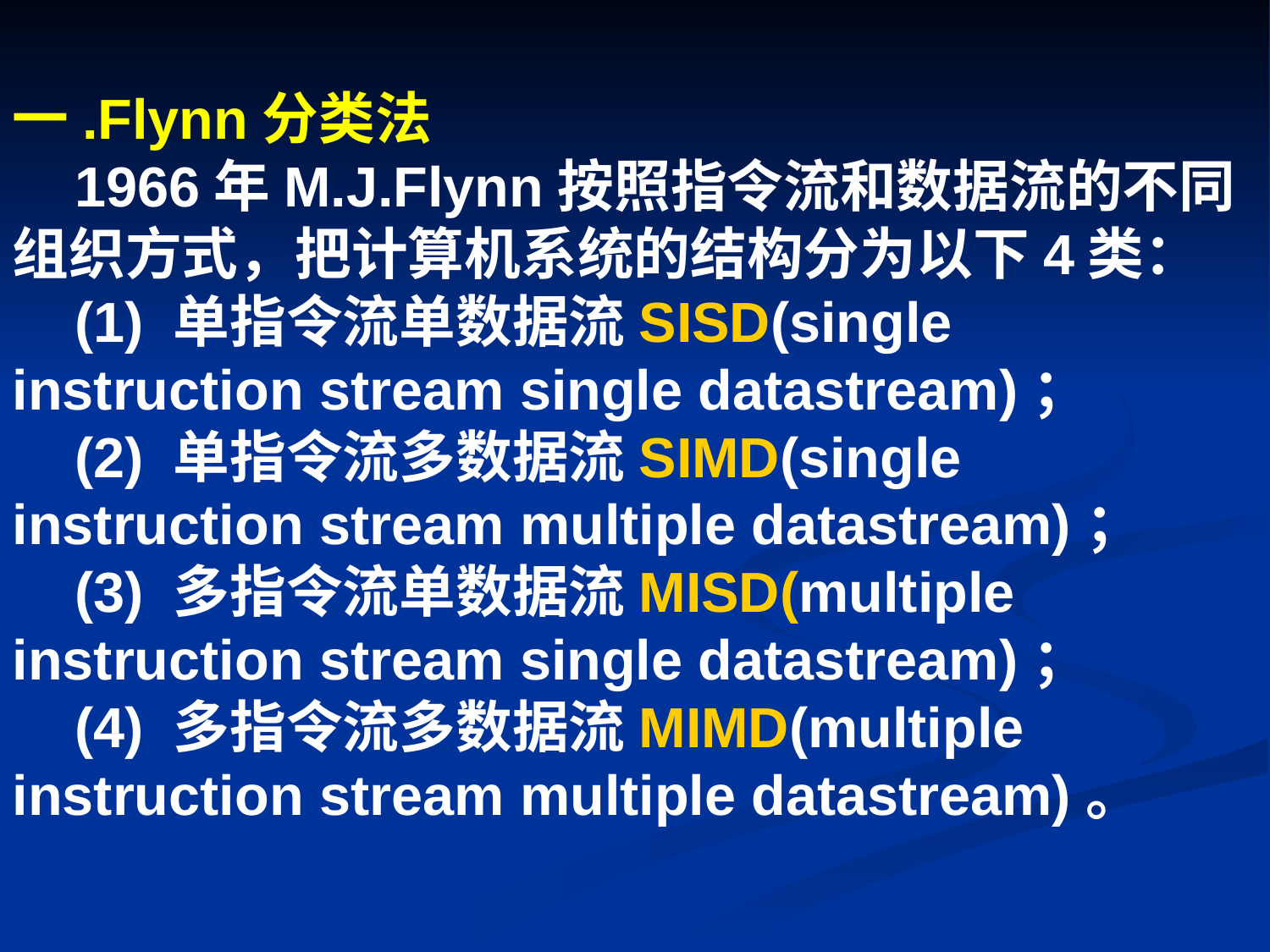

一.Flynn分类法
    1966年M.J.Flynn按照指令流和数据流的不同组织方式，把计算机系统的结构分为以下4类：
    (1) 单指令流单数据流SISD(single instruction stream single datastream)；
    (2) 单指令流多数据流SIMD(single instruction stream multiple datastream)；
    (3) 多指令流单数据流MISD(multiple instruction stream single datastream)；
    (4) 多指令流多数据流MIMD(multiple instruction stream multiple datastream)。
24